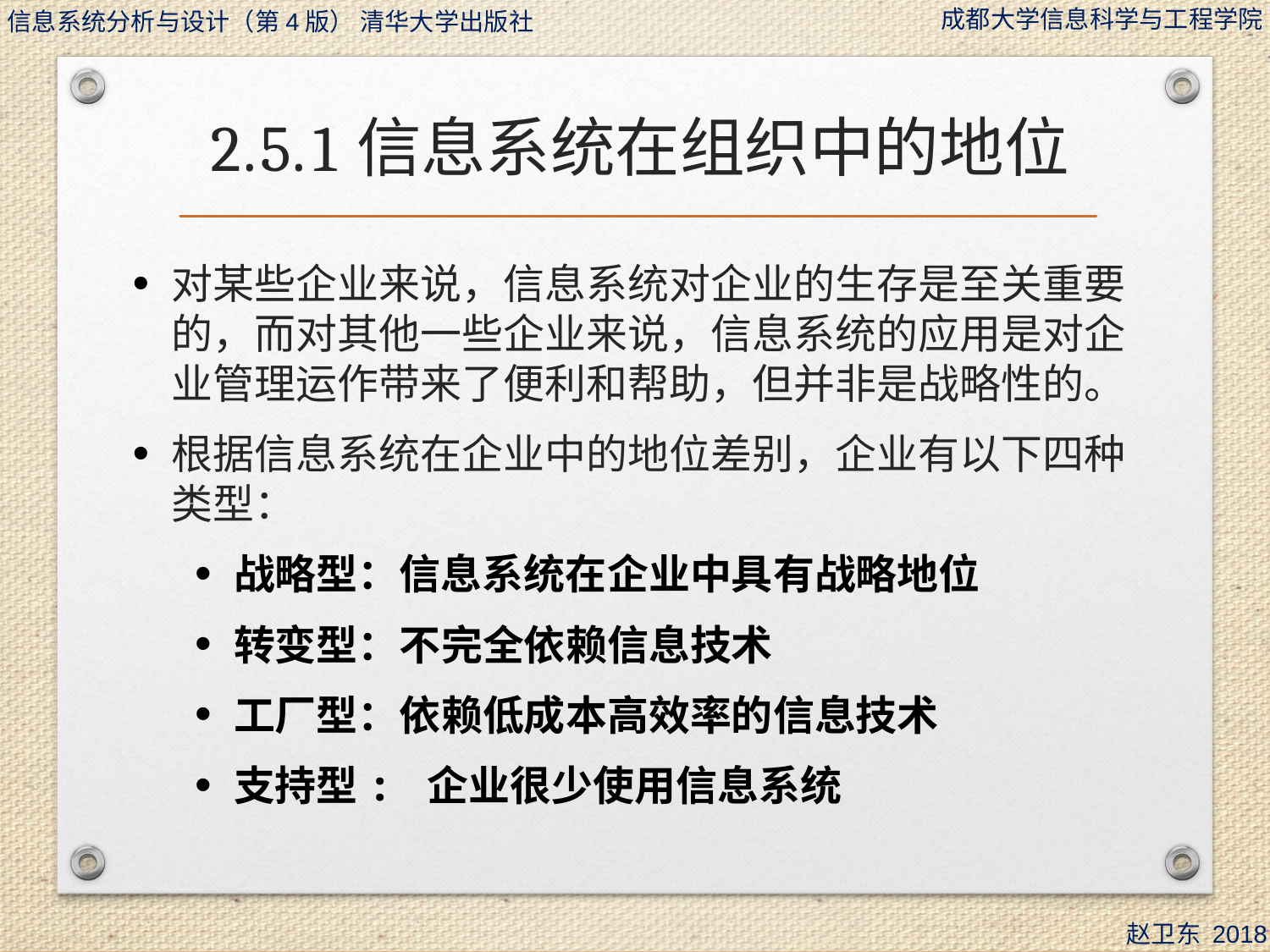

# 2.5.1信息系统在组织中的地位
对某些企业来说，信息系统对企业的生存是至关重要的，而对其他一些企业来说，信息系统的应用是对企业管理运作带来了便利和帮助，但并非是战略性的。
根据信息系统在企业中的地位差别，企业有以下四种类型：
战略型：信息系统在企业中具有战略地位
转变型：不完全依赖信息技术
工厂型：依赖低成本高效率的信息技术
支持型: 企业很少使用信息系统